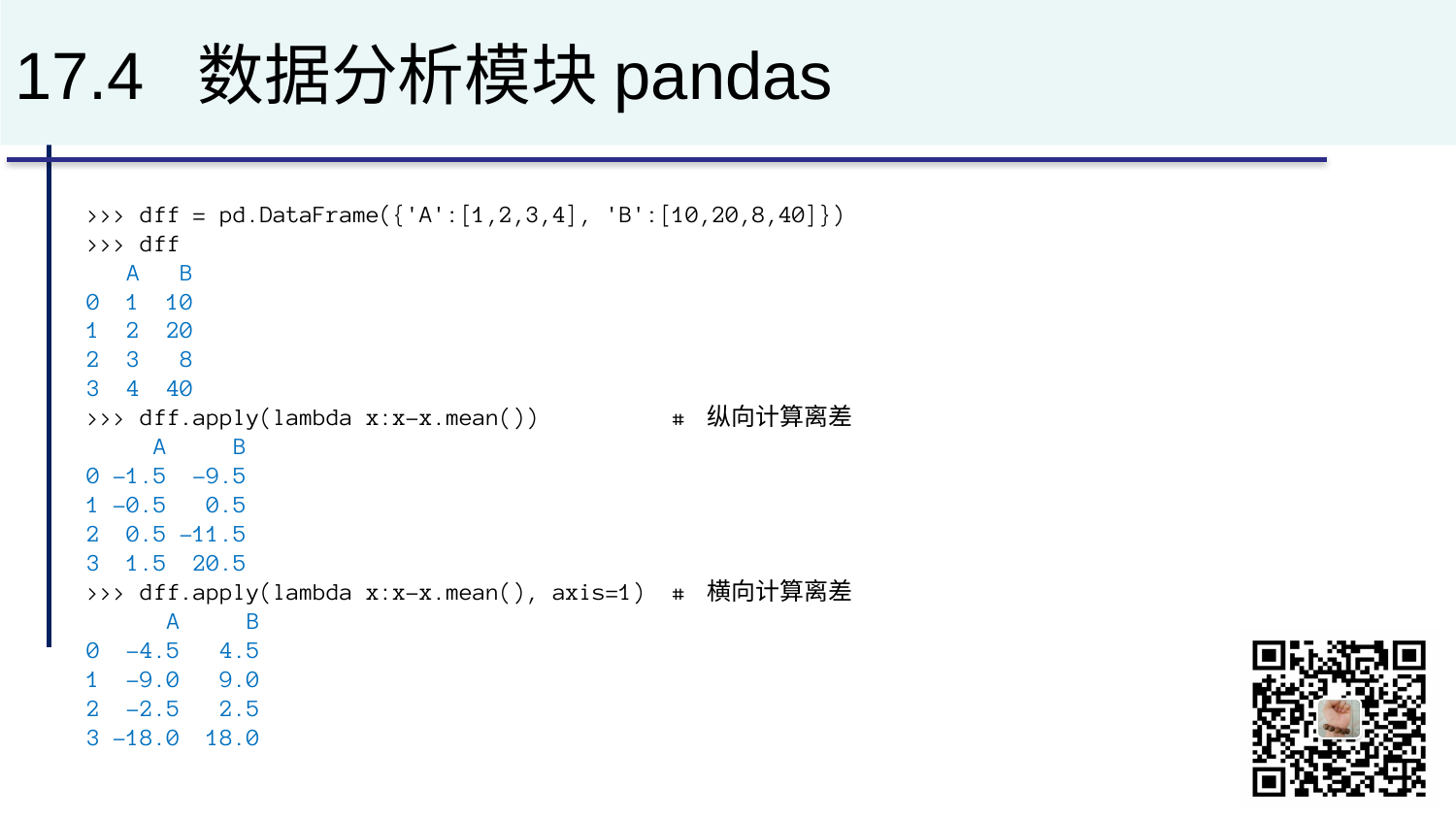

# 17.4  数据分析模块pandas
>>> dff = pd.DataFrame({'A':[1,2,3,4], 'B':[10,20,8,40]})
>>> dff
   A   B
0  1  10
1  2  20
2  3   8
3  4  40
>>> dff.apply(lambda x:x-x.mean())          # 纵向计算离差
     A     B
0 -1.5  -9.5
1 -0.5   0.5
2  0.5 -11.5
3  1.5  20.5
>>> dff.apply(lambda x:x-x.mean(), axis=1)  # 横向计算离差
      A     B
0  -4.5   4.5
1  -9.0   9.0
2  -2.5   2.5
3 -18.0  18.0